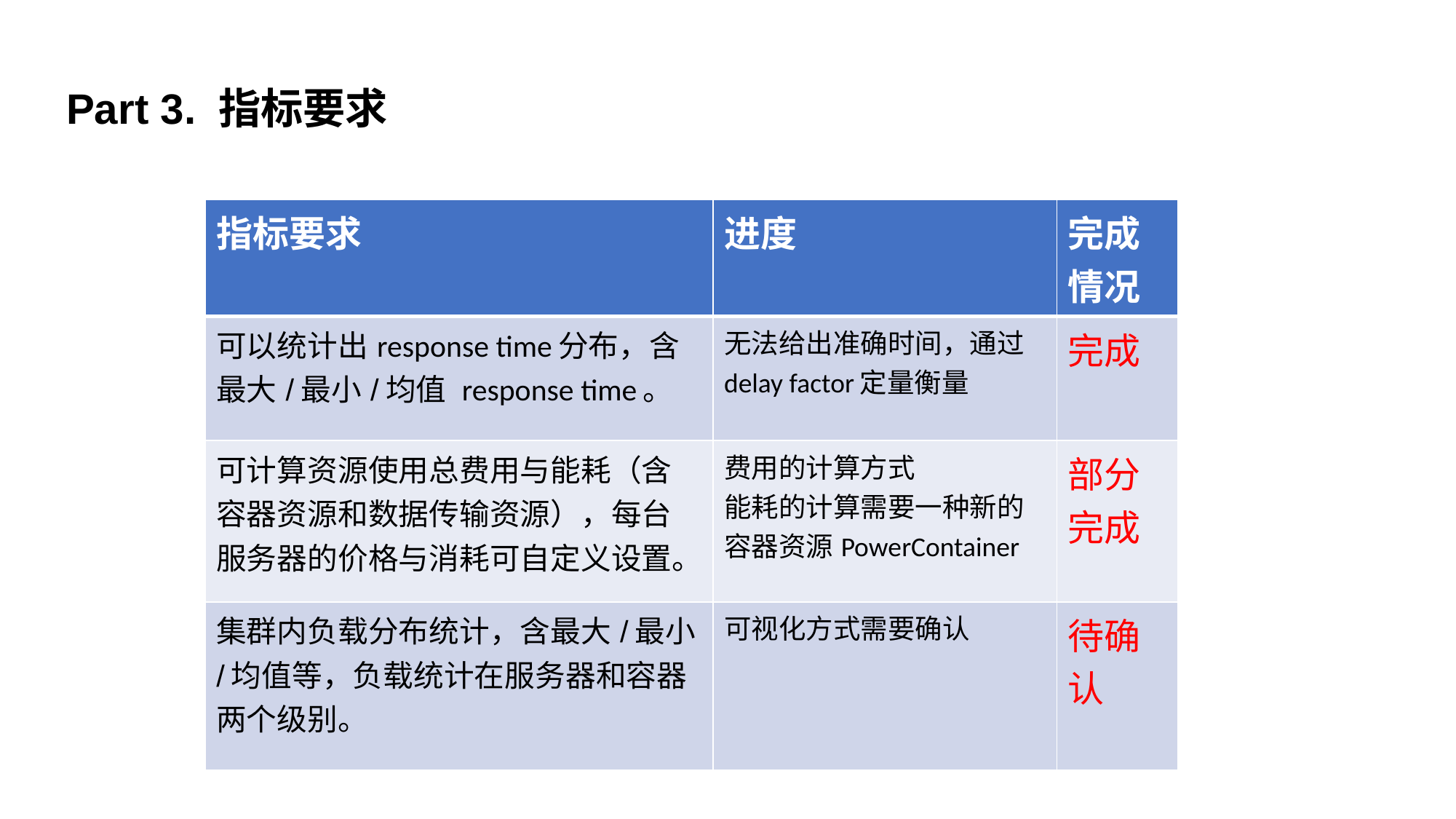

Part 3. 指标要求
| 指标要求 | 进度 | 完成情况 |
| --- | --- | --- |
| 可以统计出response time分布，含最大/最小/均值 response time。 | 无法给出准确时间，通过delay factor定量衡量 | 完成 |
| 可计算资源使用总费用与能耗（含容器资源和数据传输资源），每台服务器的价格与消耗可自定义设置。 | 费用的计算方式 能耗的计算需要一种新的容器资源PowerContainer | 部分完成 |
| 集群内负载分布统计，含最大/最小/均值等，负载统计在服务器和容器两个级别。 | 可视化方式需要确认 | 待确认 |